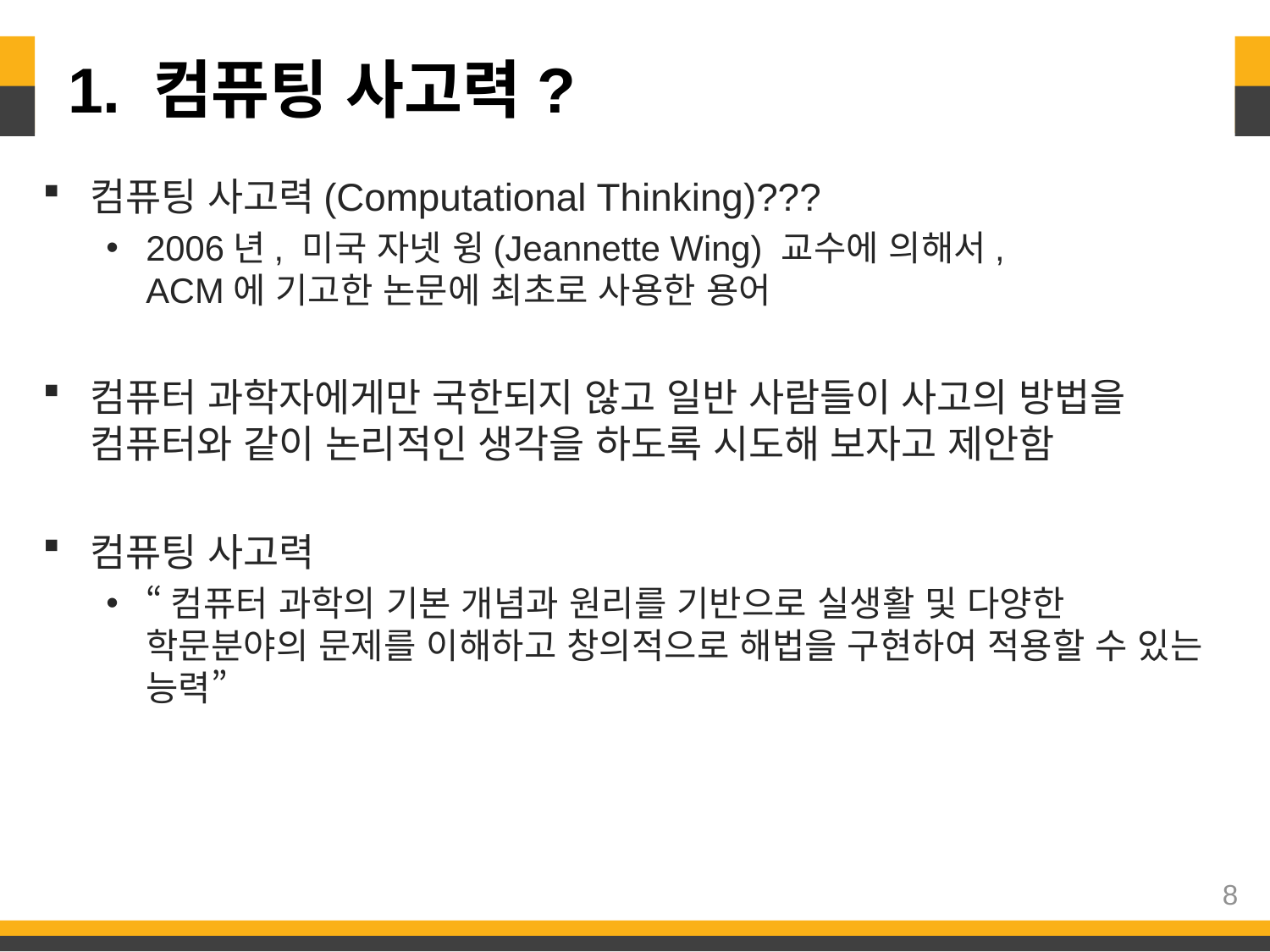

# 1. 컴퓨팅 사고력?
컴퓨팅 사고력(Computational Thinking)???
2006년, 미국 자넷 윙(Jeannette Wing) 교수에 의해서,
ACM에 기고한 논문에 최초로 사용한 용어

컴퓨터 과학자에게만 국한되지 않고 일반 사람들이 사고의 방법을 컴퓨터와 같이 논리적인 생각을 하도록 시도해 보자고 제안함

컴퓨팅 사고력
“컴퓨터 과학의 기본 개념과 원리를 기반으로 실생활 및 다양한 학문분야의 문제를 이해하고 창의적으로 해법을 구현하여 적용할 수 있는 능력”

8